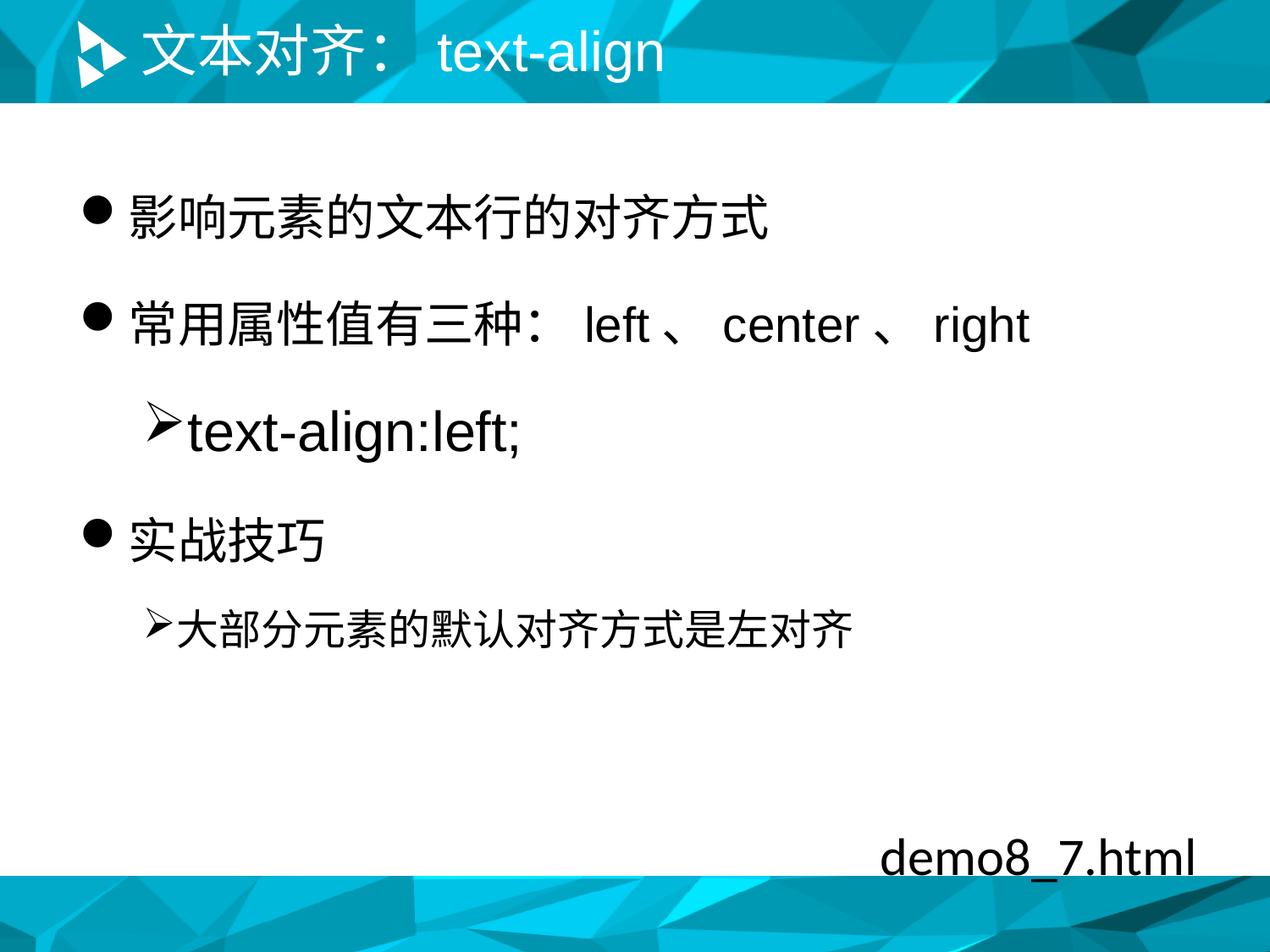

# 文本对齐：text-align
影响元素的文本行的对齐方式
常用属性值有三种：left、center、right
text-align:left;
实战技巧
大部分元素的默认对齐方式是左对齐
demo8_7.html